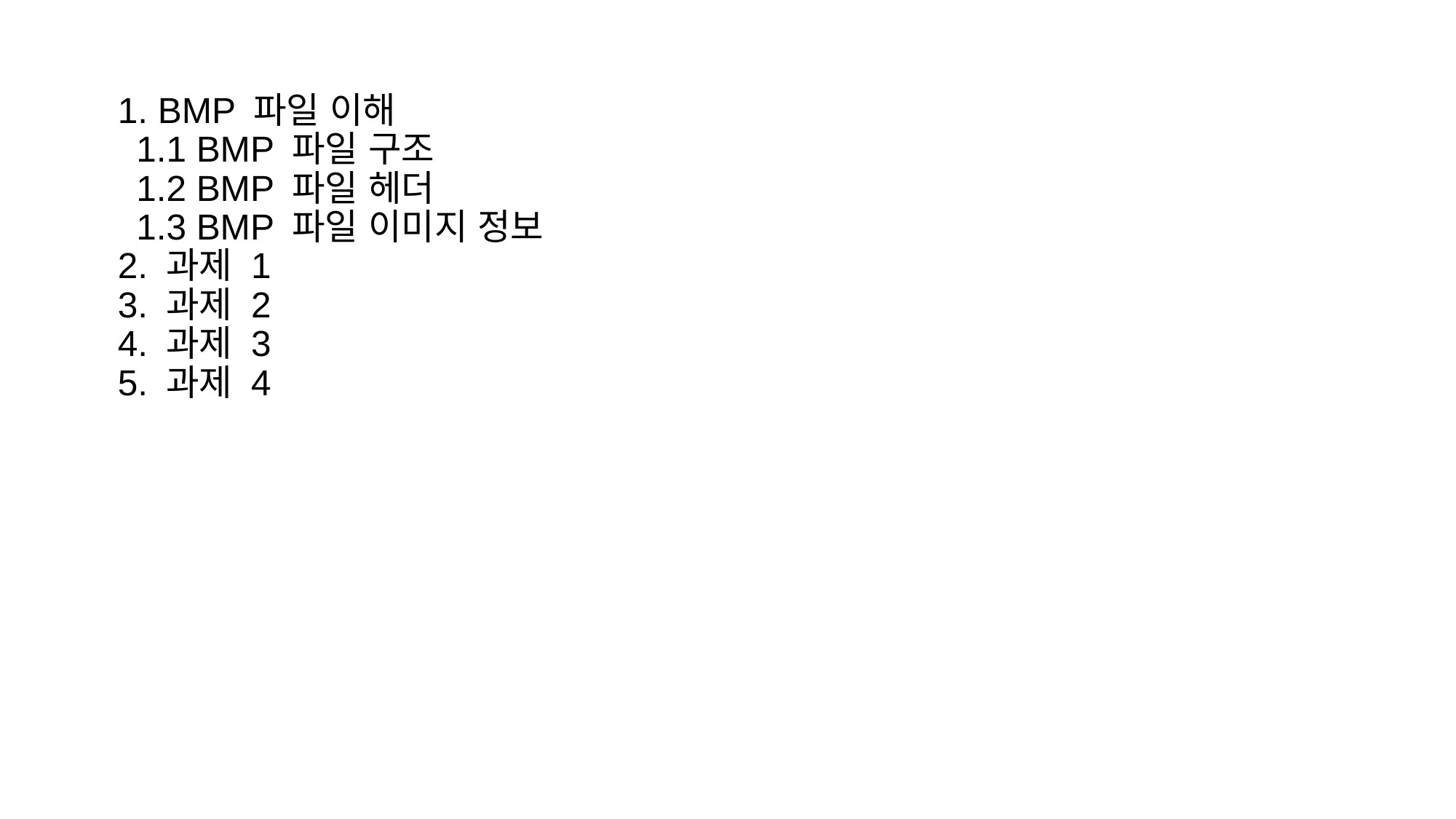

# 1. BMP 파일 이해 1.1 BMP 파일 구조 1.2 BMP 파일 헤더 1.3 BMP 파일 이미지 정보 2. 과제 1 3. 과제 2 4. 과제 3 5. 과제 4